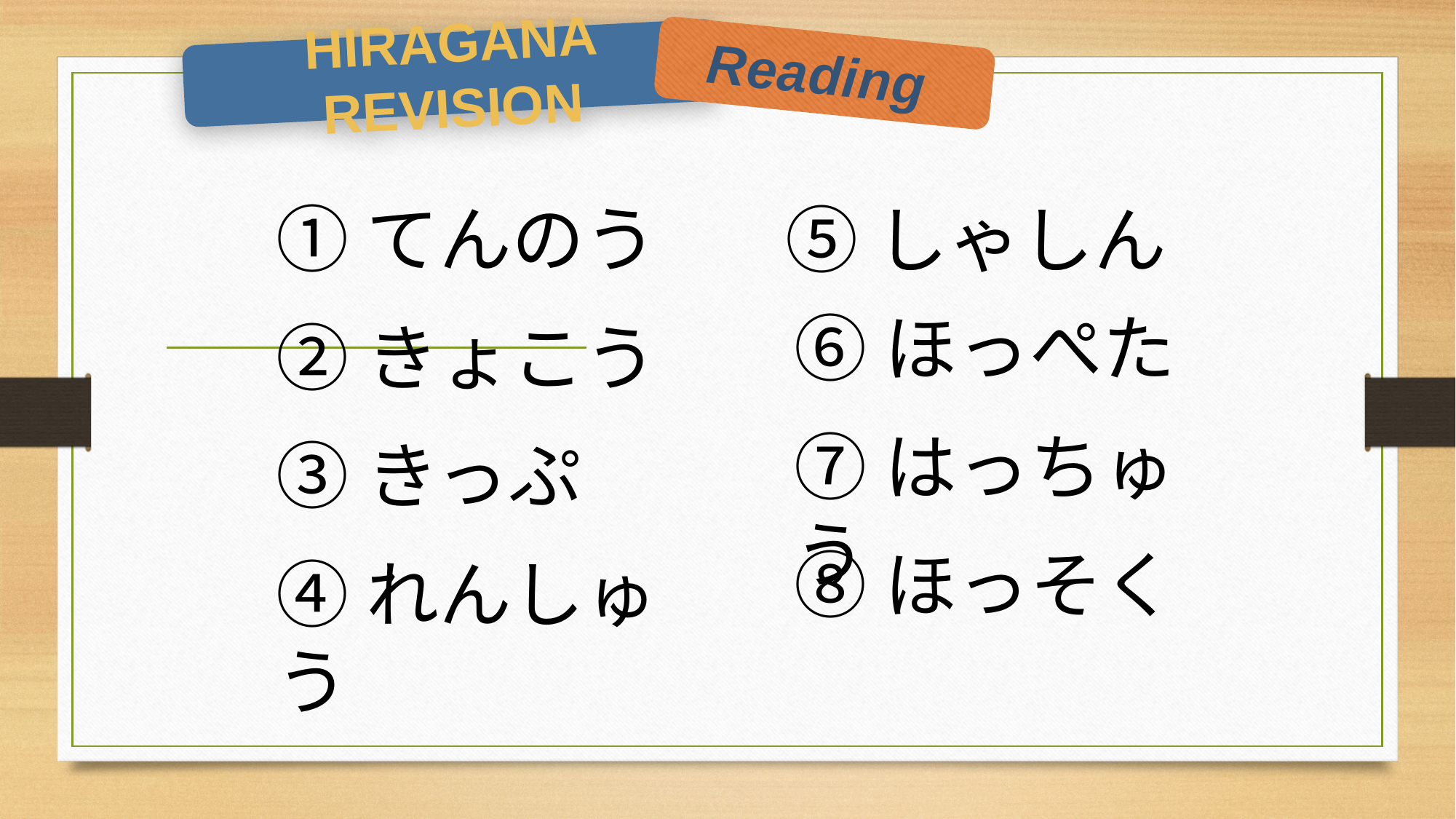

HIRAGANA REVISION
Reading
①てんのう
⑤しゃしん
⑥ほっぺた
②きょこう
⑦はっちゅう
③きっぷ
⑧ほっそく
④れんしゅう